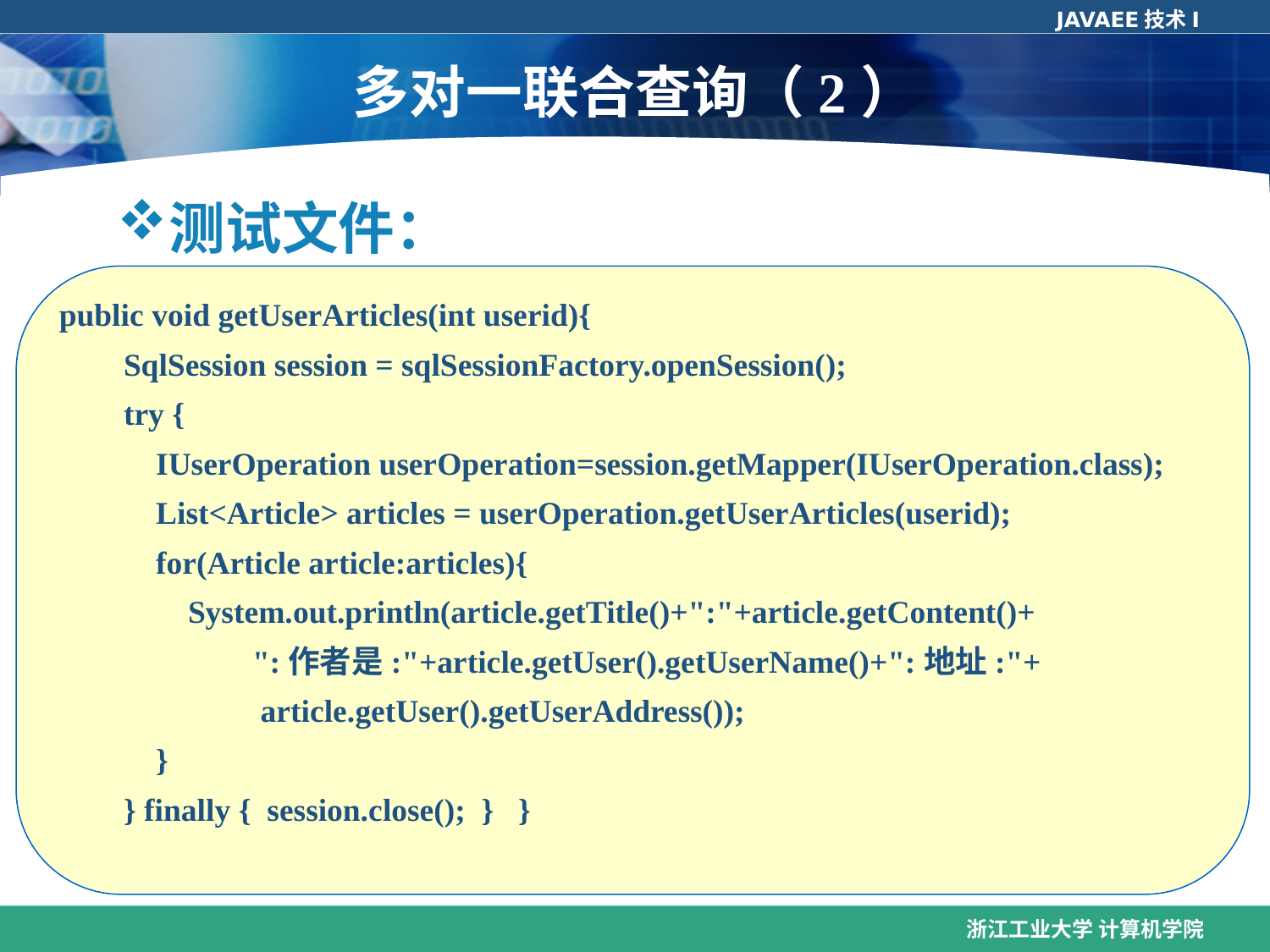

# 多对一联合查询（2）
测试文件：
public void getUserArticles(int userid){
        SqlSession session = sqlSessionFactory.openSession();
        try {
            IUserOperation userOperation=session.getMapper(IUserOperation.class);
            List<Article> articles = userOperation.getUserArticles(userid);
            for(Article article:articles){
                System.out.println(article.getTitle()+":"+article.getContent()+
                        ":作者是:"+article.getUser().getUserName()+":地址:"+
                         article.getUser().getUserAddress());
            }
        } finally {  session.close();  }   }